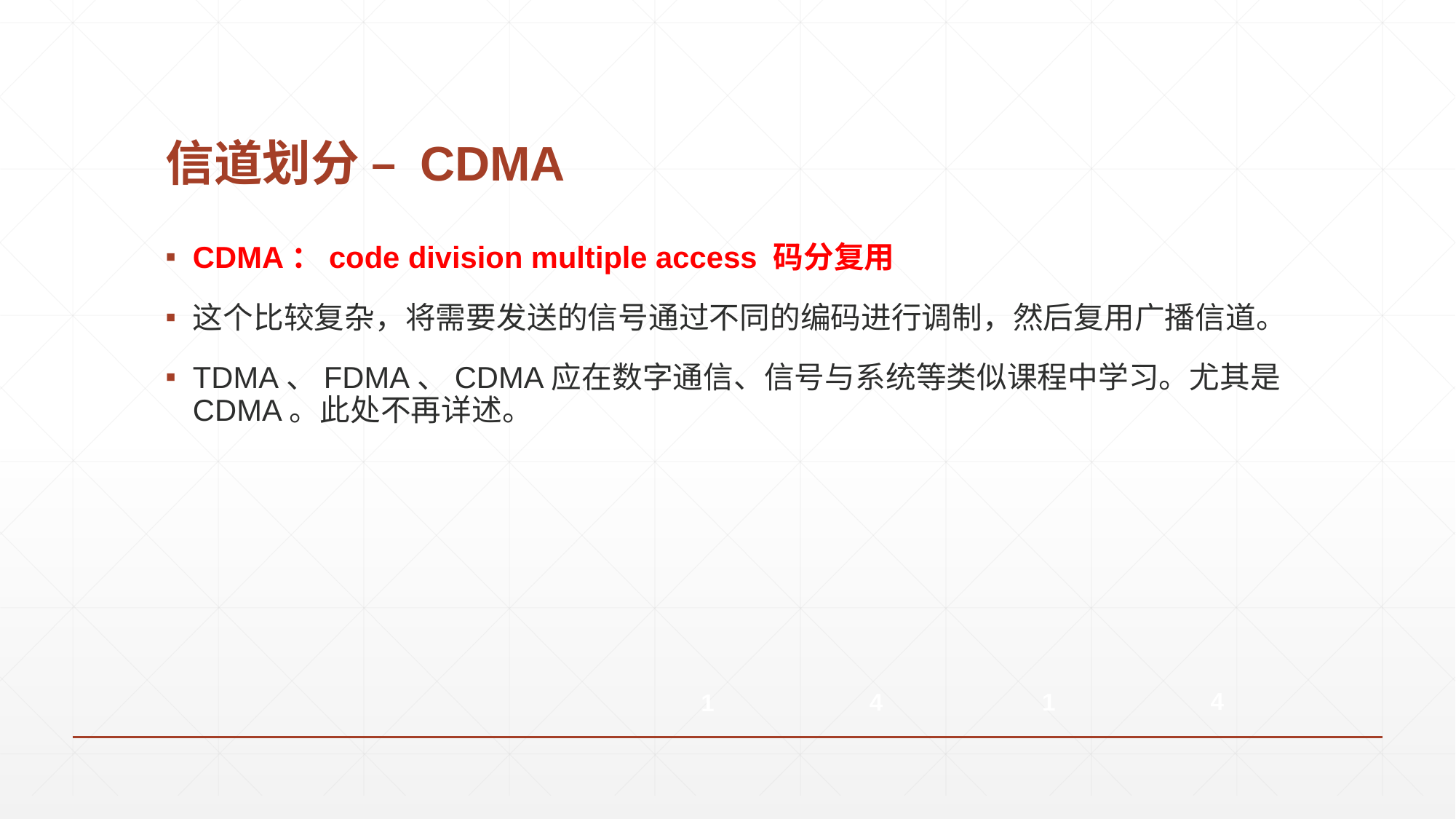

# 信道划分 – CDMA
CDMA：code division multiple access 码分复用
这个比较复杂，将需要发送的信号通过不同的编码进行调制，然后复用广播信道。
TDMA、FDMA、CDMA应在数字通信、信号与系统等类似课程中学习。尤其是CDMA。此处不再详述。
4
4
1
1